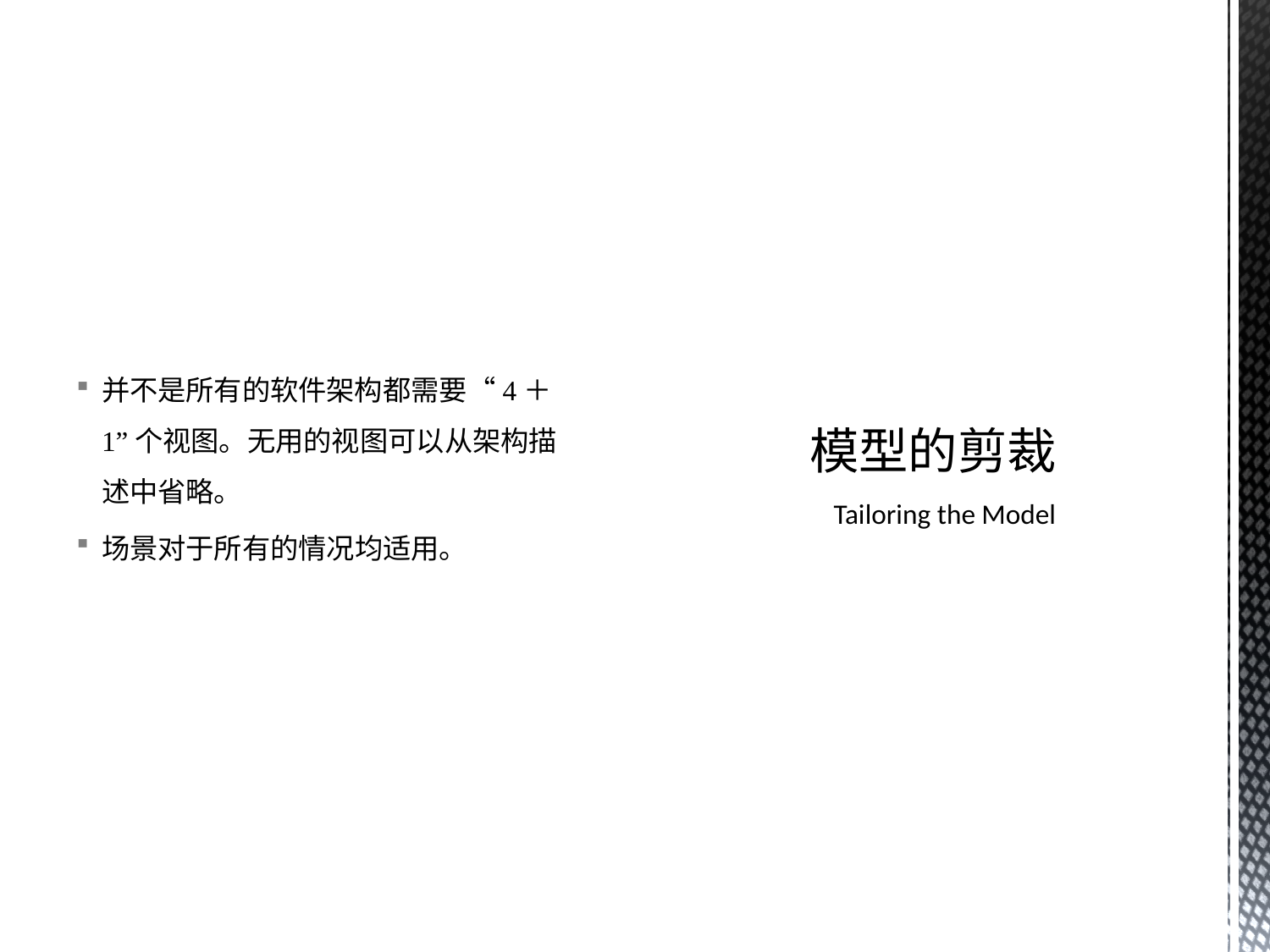

并不是所有的软件架构都需要“4＋1”个视图。无用的视图可以从架构描述中省略。
场景对于所有的情况均适用。
# 模型的剪裁 Tailoring the Model